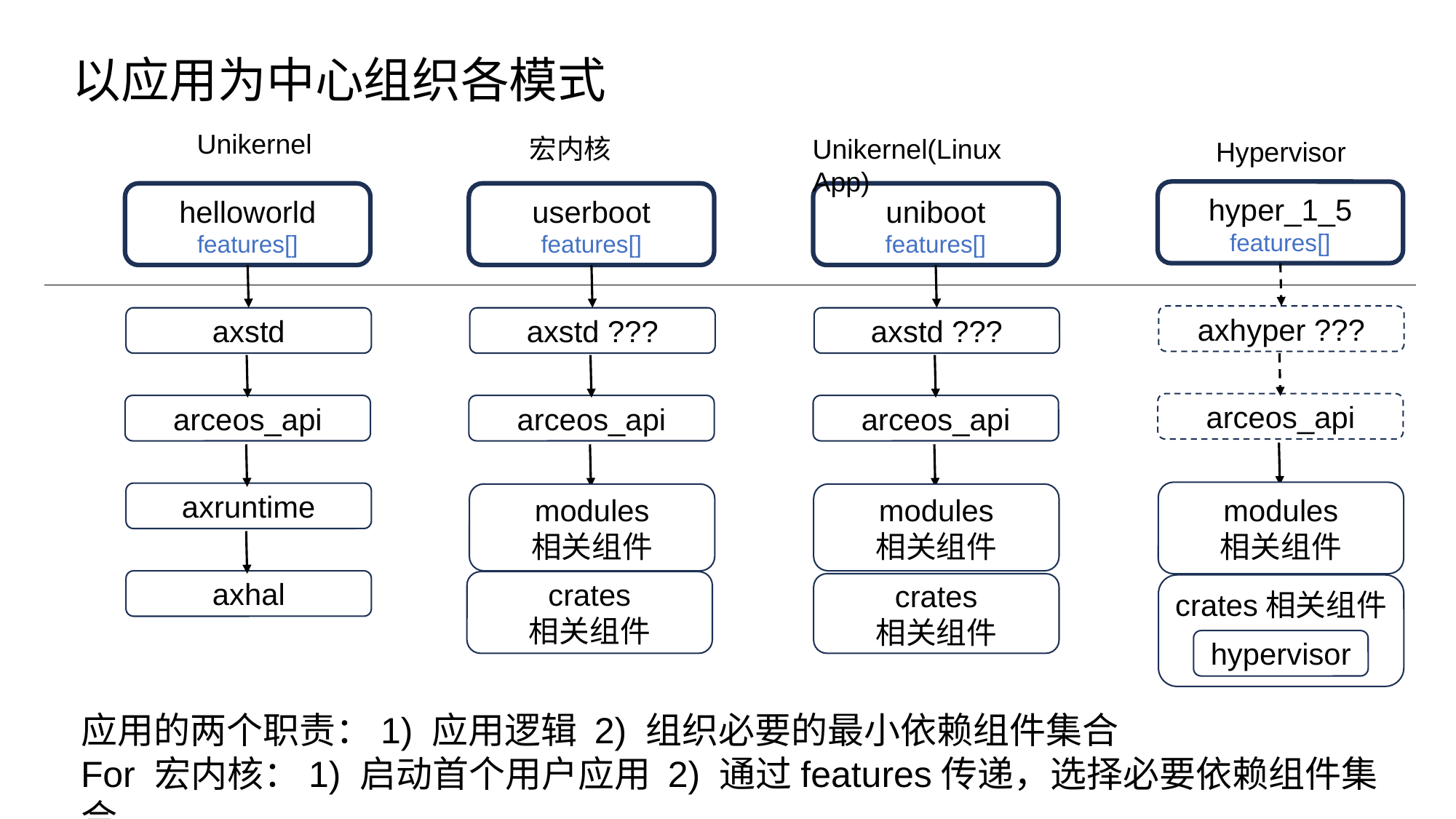

以应用为中心组织各模式
Unikernel
宏内核
Unikernel(Linux App)
Hypervisor
hyper_1_5
features[]
helloworld
features[]
userboot
features[]
uniboot
features[]
axhyper ???
axstd
axstd ???
axstd ???
arceos_api
arceos_api
arceos_api
arceos_api
modules
相关组件
axruntime
modules
相关组件
modules
相关组件
axhal
crates
相关组件
crates
相关组件
crates相关组件
hypervisor
应用的两个职责：1) 应用逻辑 2) 组织必要的最小依赖组件集合
For 宏内核：1) 启动首个用户应用 2) 通过features传递，选择必要依赖组件集合